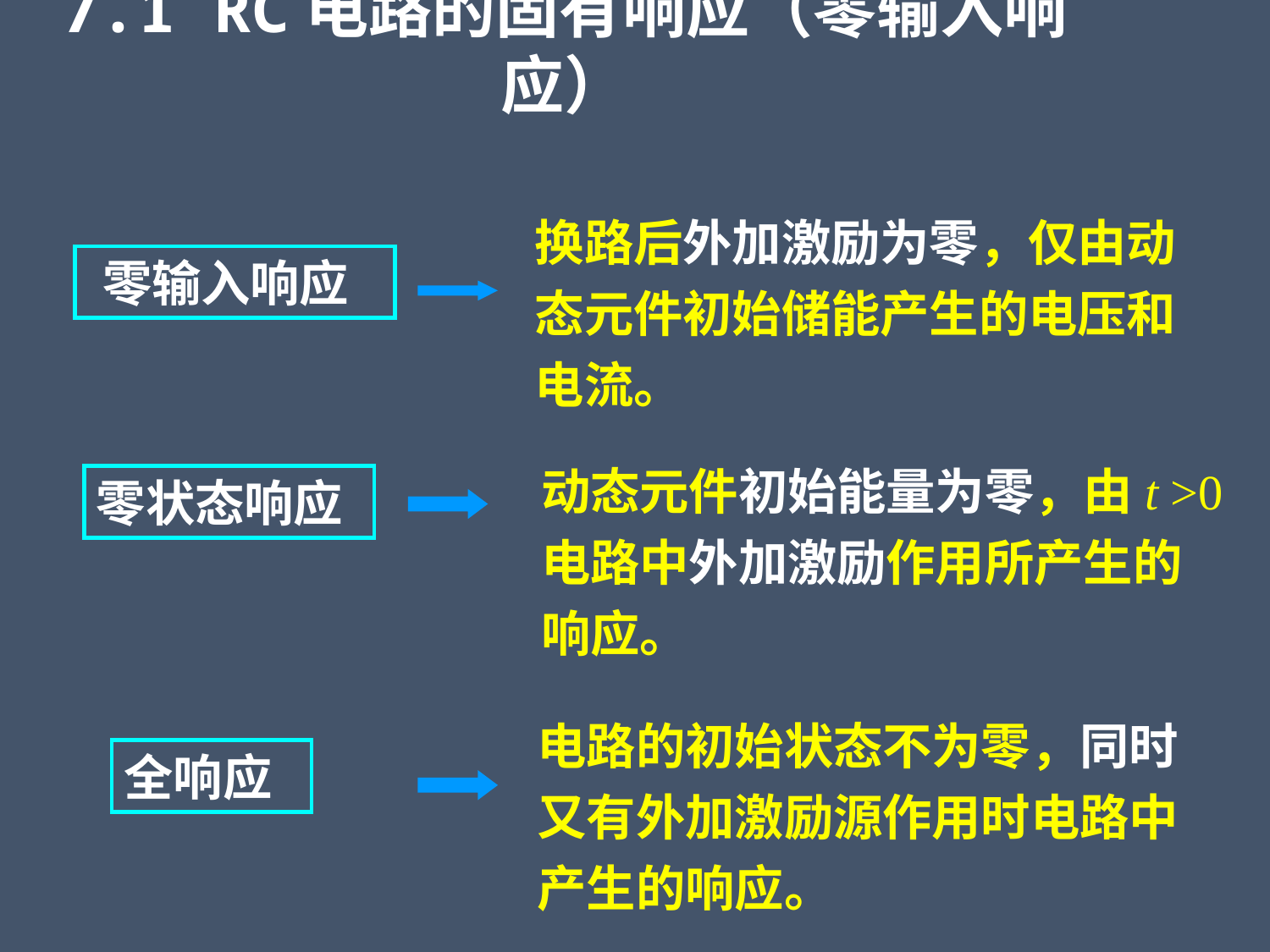

7.1 RC电路的固有响应（零输入响应）
换路后外加激励为零，仅由动态元件初始储能产生的电压和电流。
零输入响应

动态元件初始能量为零，由t >0电路中外加激励作用所产生的响应。
零状态响应

电路的初始状态不为零，同时又有外加激励源作用时电路中产生的响应。
全响应